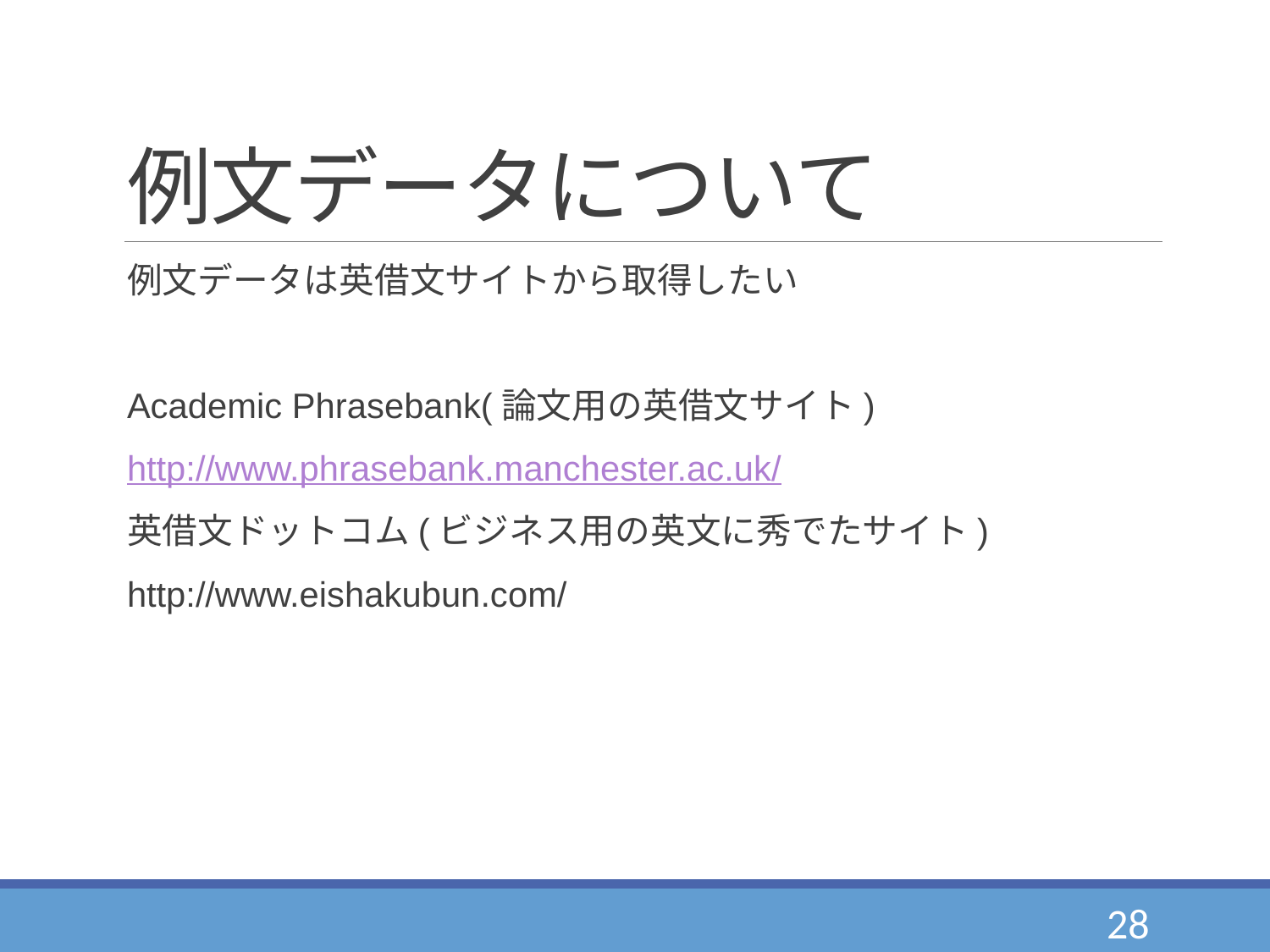

# 例文データについて
例文データは英借文サイトから取得したい

Academic Phrasebank(論文用の英借文サイト)
http://www.phrasebank.manchester.ac.uk/
英借文ドットコム(ビジネス用の英文に秀でたサイト)
http://www.eishakubun.com/
28